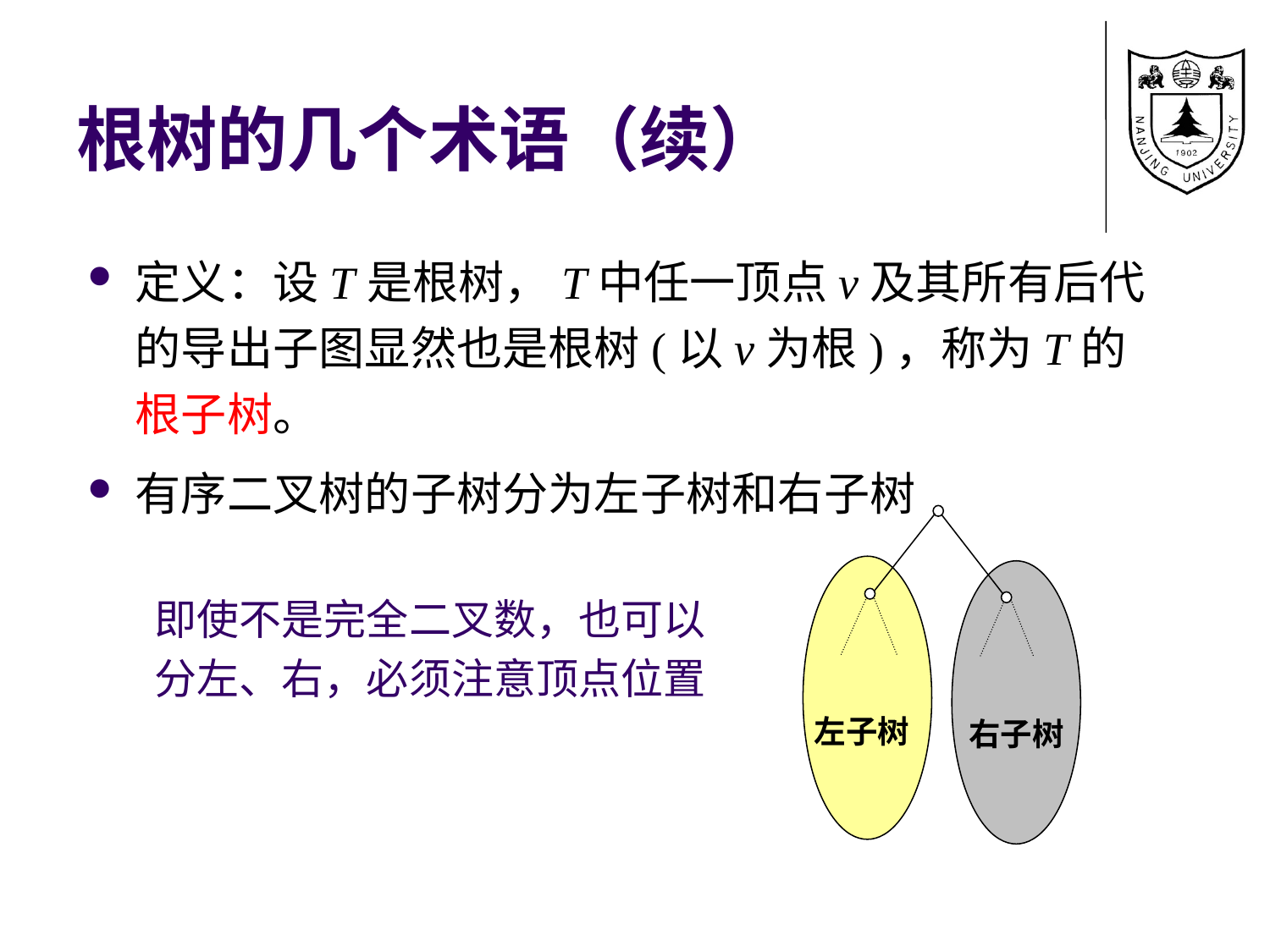

# 根树的几个术语（续）
定义：设T是根树，T中任一顶点v及其所有后代的导出子图显然也是根树(以v为根)，称为T的根子树。
有序二叉树的子树分为左子树和右子树

      即使不是完全二叉数，也可以
      分左、右，必须注意顶点位置

左子树
右子树